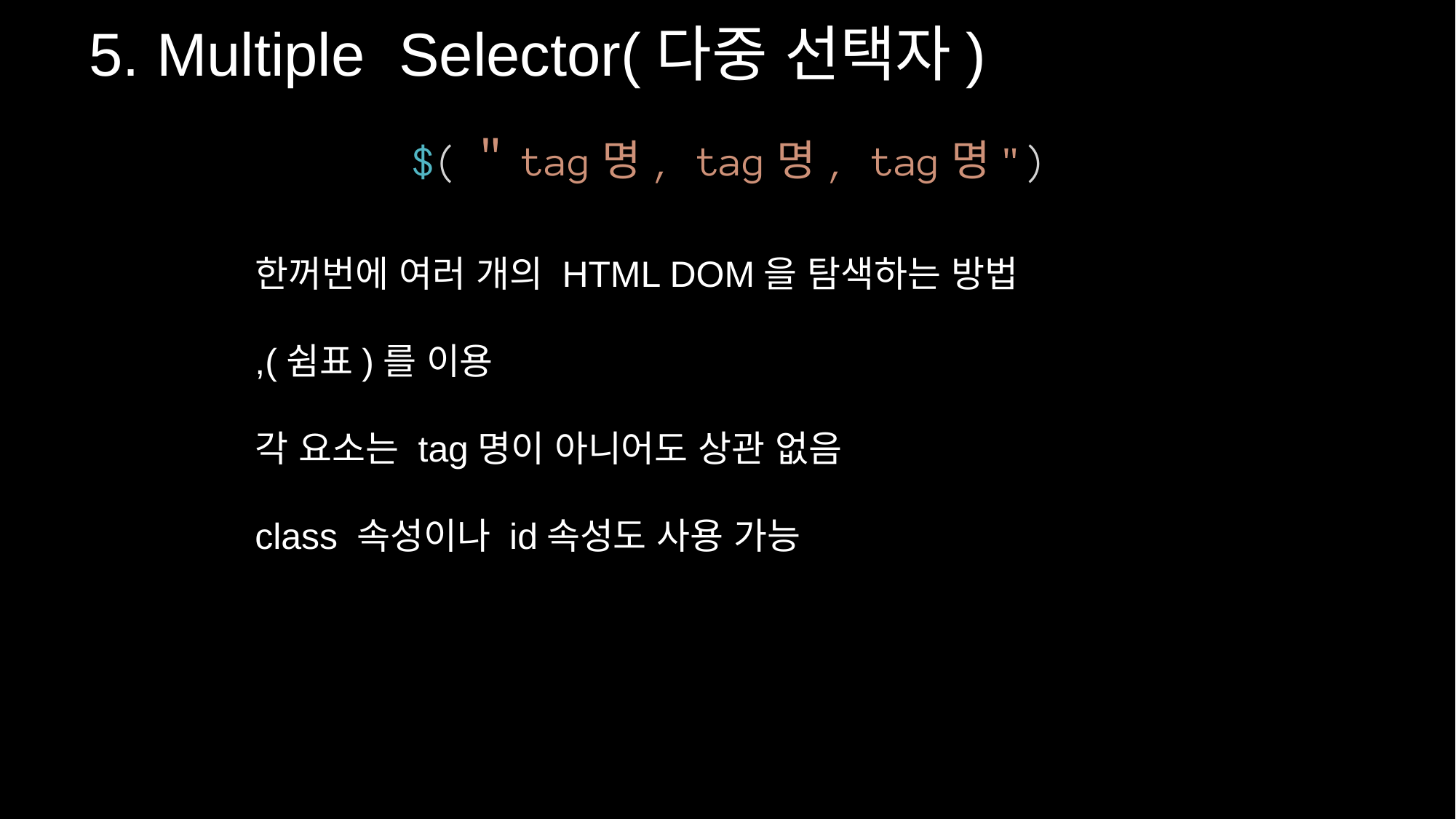

5. Multiple  Selector(다중 선택자)
 $(＂tag명, tag명, tag명")
한꺼번에 여러 개의 HTML DOM을 탐색하는 방법

,(쉼표)를 이용

각 요소는 tag명이 아니어도 상관 없음

class 속성이나 id속성도 사용 가능